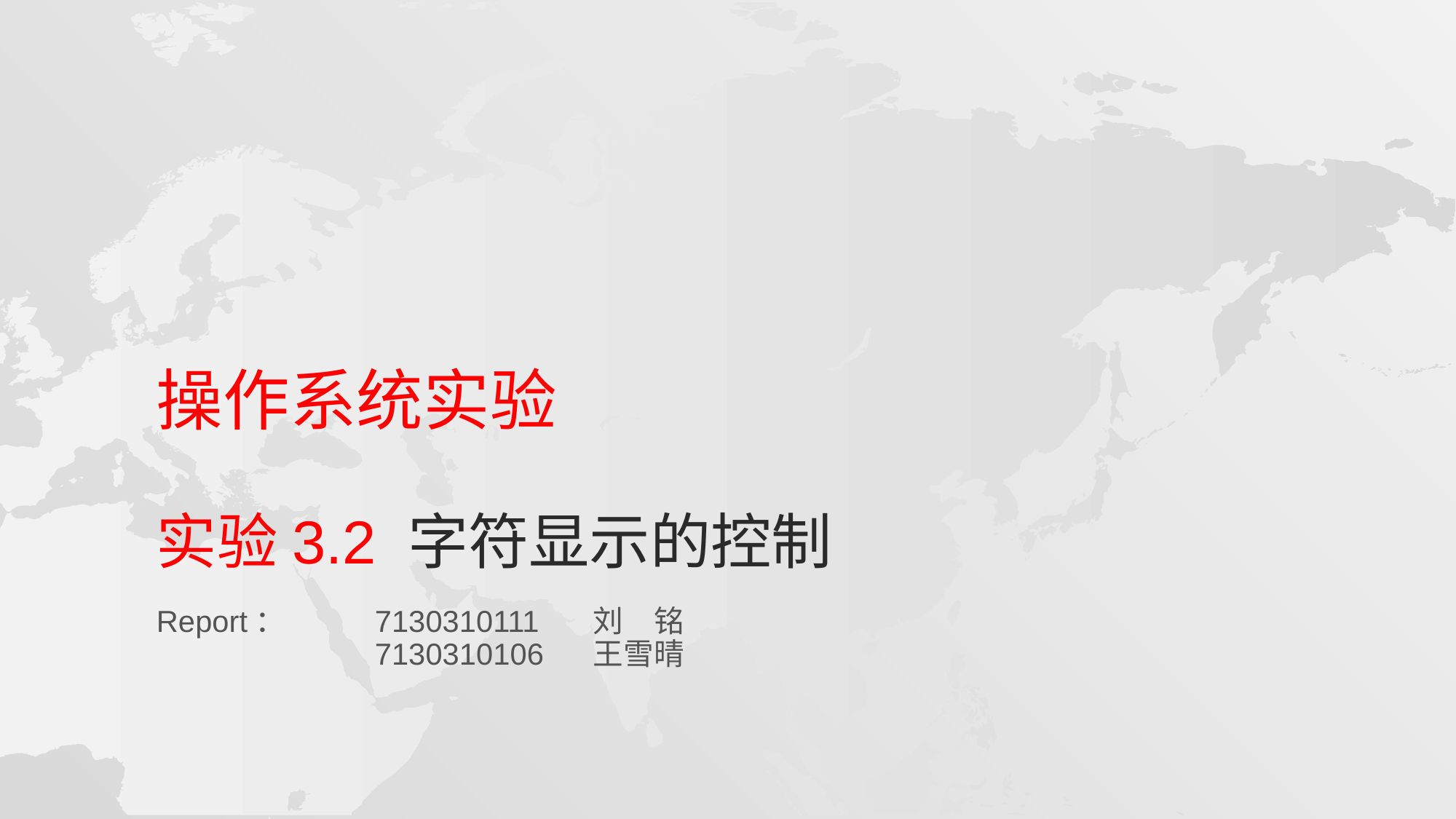

# 操作系统实验 实验3.2 字符显示的控制
Report：	7130310111	刘　铭
		7130310106	王雪晴